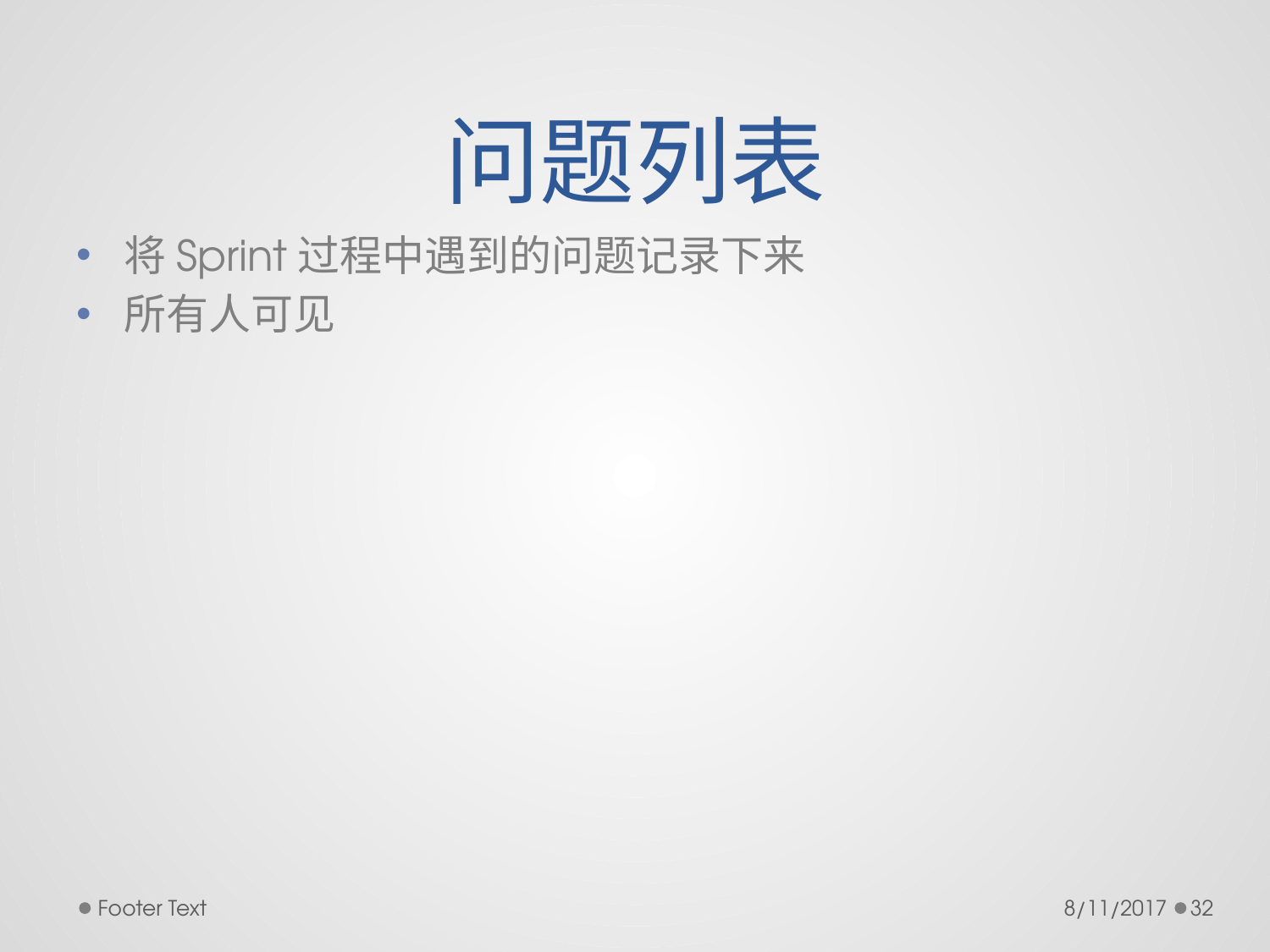

# 问题列表
将Sprint过程中遇到的问题记录下来
所有人可见
Footer Text
8/11/2017
32